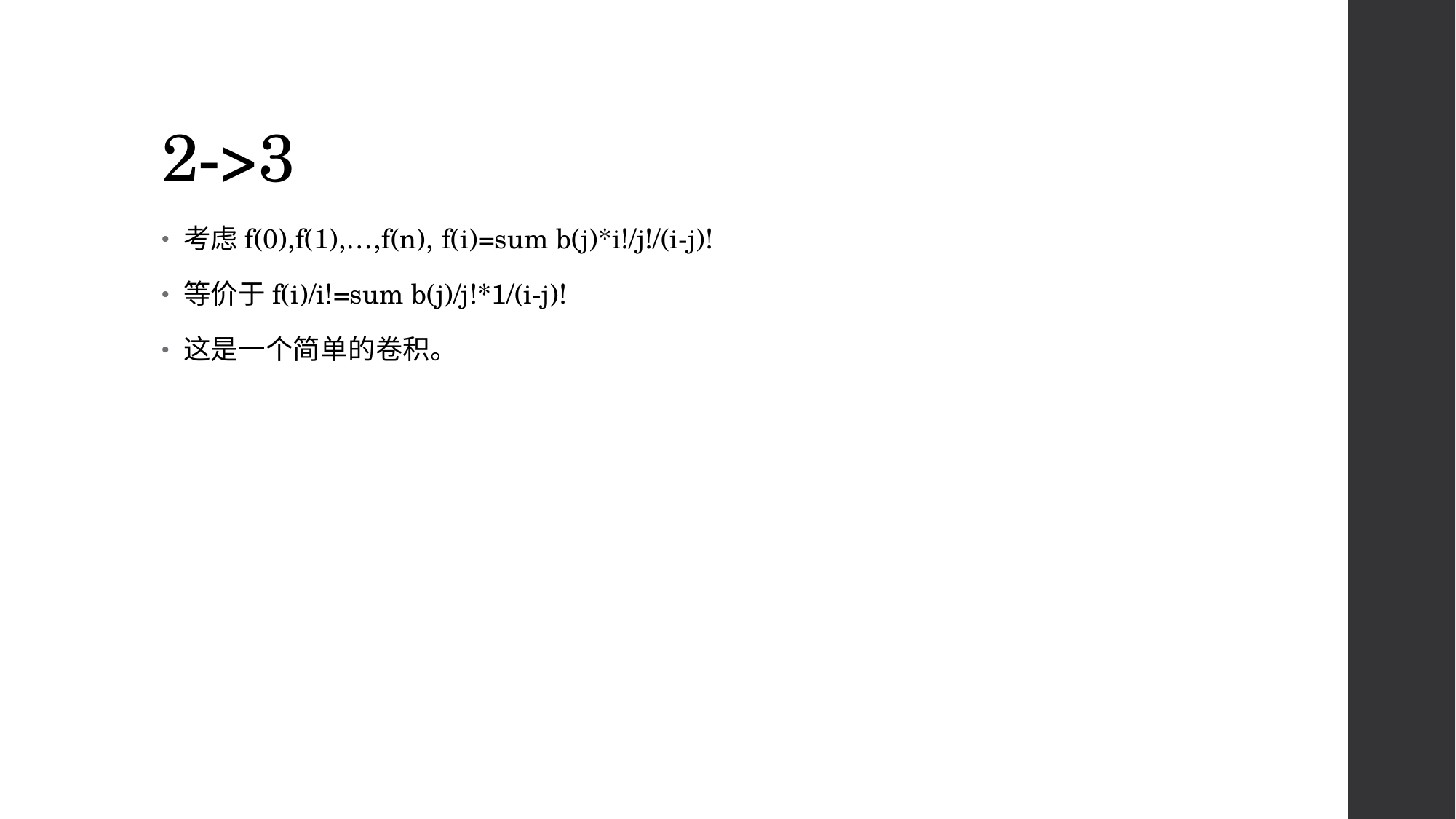

# 2->3
考虑f(0),f(1),…,f(n), f(i)=sum b(j)*i!/j!/(i-j)!
等价于f(i)/i!=sum b(j)/j!*1/(i-j)!
这是一个简单的卷积。